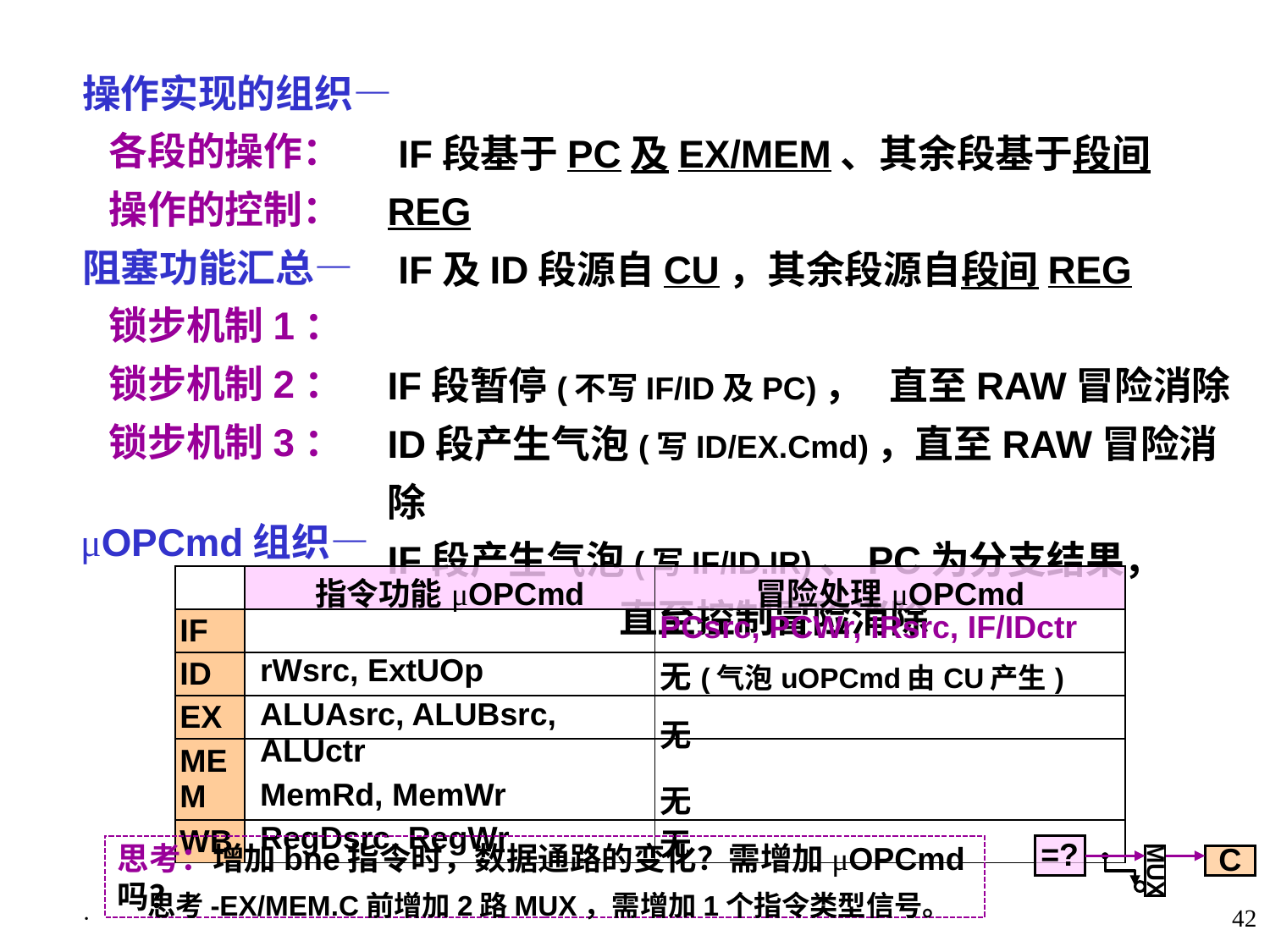

操作实现的组织—
       各段的操作：
       操作的控制：
    阻塞功能汇总—
       锁步机制1：
       锁步机制2：
       锁步机制3：

    μOPCmd组织—
 IF段基于PC及EX/MEM、其余段基于段间REG
 IF及ID段源自CU，其余段源自段间REG

IF段暂停(不写IF/ID及PC)，  直至RAW冒险消除
ID段产生气泡(写ID/EX.Cmd)，直至RAW冒险消除
IF段产生气泡(写IF/ID.IR)、PC为分支结果，
                         直至控制冒险消除
|  | 指令功能μOPCmd | 冒险处理μOPCmd |
| --- | --- | --- |
| IF |  |  |
| ID |  |  |
| EX |  |  |
| MEM |  |  |
| WB |  |  |
|  | PCsrc, PCWr, IRsrc, IF/IDctr |
| --- | --- |
| rWsrc, ExtUOp | 无(气泡uOPCmd由CU产生) |
| ALUAsrc, ALUBsrc, ALUctr | 无 |
| MemRd, MemWr | 无 |
| RegDsrc, RegWr | 无 |
思考：增加bne指令时，数据通路的变化？需增加μOPCmd吗？
=?
C
MUX

思考-EX/MEM.C前增加2路MUX，需增加1个指令类型信号。
·
42